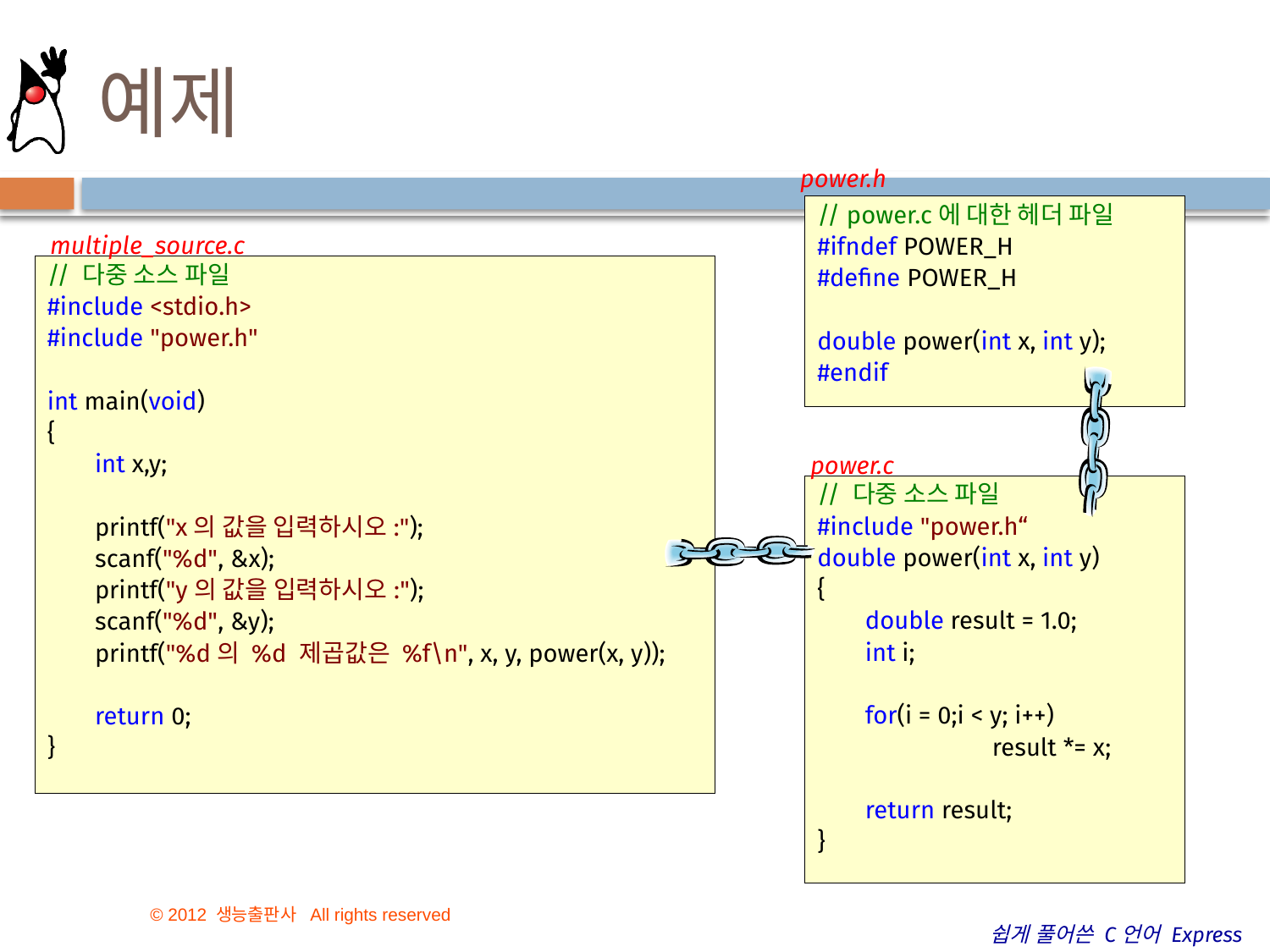

# 예제
power.h
// power.c에 대한 헤더 파일
#ifndef POWER_H
#define POWER_H

double power(int x, int y);
#endif
multiple_source.c
// 다중 소스 파일
#include <stdio.h>
#include "power.h"

int main(void)
{
	int x,y;

	printf("x의 값을 입력하시오:");
	scanf("%d", &x);
	printf("y의 값을 입력하시오:");
	scanf("%d", &y);
	printf("%d의 %d 제곱값은 %f\n", x, y, power(x, y));

	return 0;
}

power.c
// 다중 소스 파일
#include "power.h“
double power(int x, int y)
{
	double result = 1.0;
	int i;

	for(i = 0;i < y; i++)
		result *= x;

	return result;
}